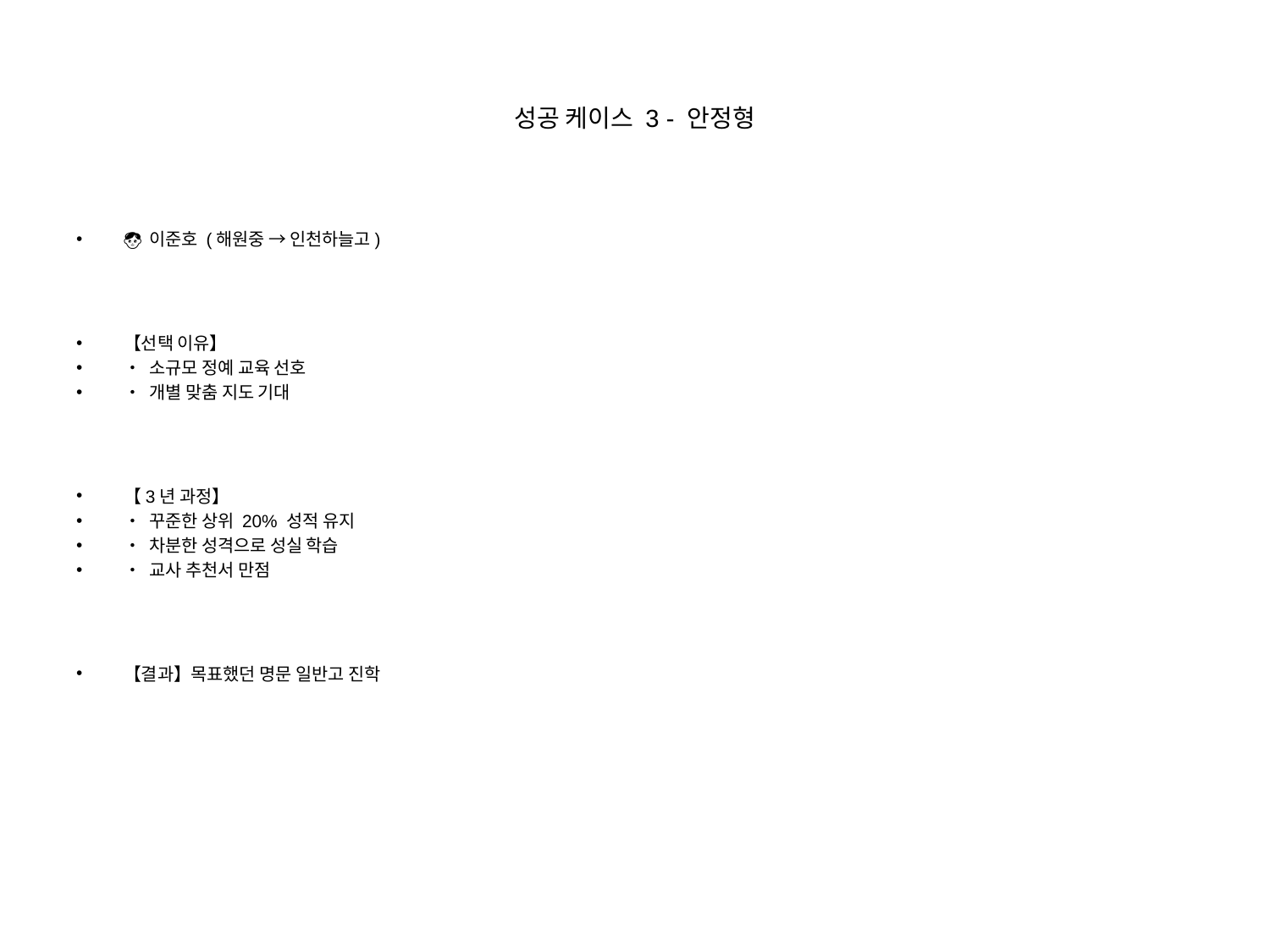

# 성공 케이스 3 - 안정형
👦 이준호 (해원중 → 인천하늘고)

【선택 이유】
• 소규모 정예 교육 선호
• 개별 맞춤 지도 기대

【3년 과정】
• 꾸준한 상위 20% 성적 유지
• 차분한 성격으로 성실 학습
• 교사 추천서 만점

【결과】목표했던 명문 일반고 진학